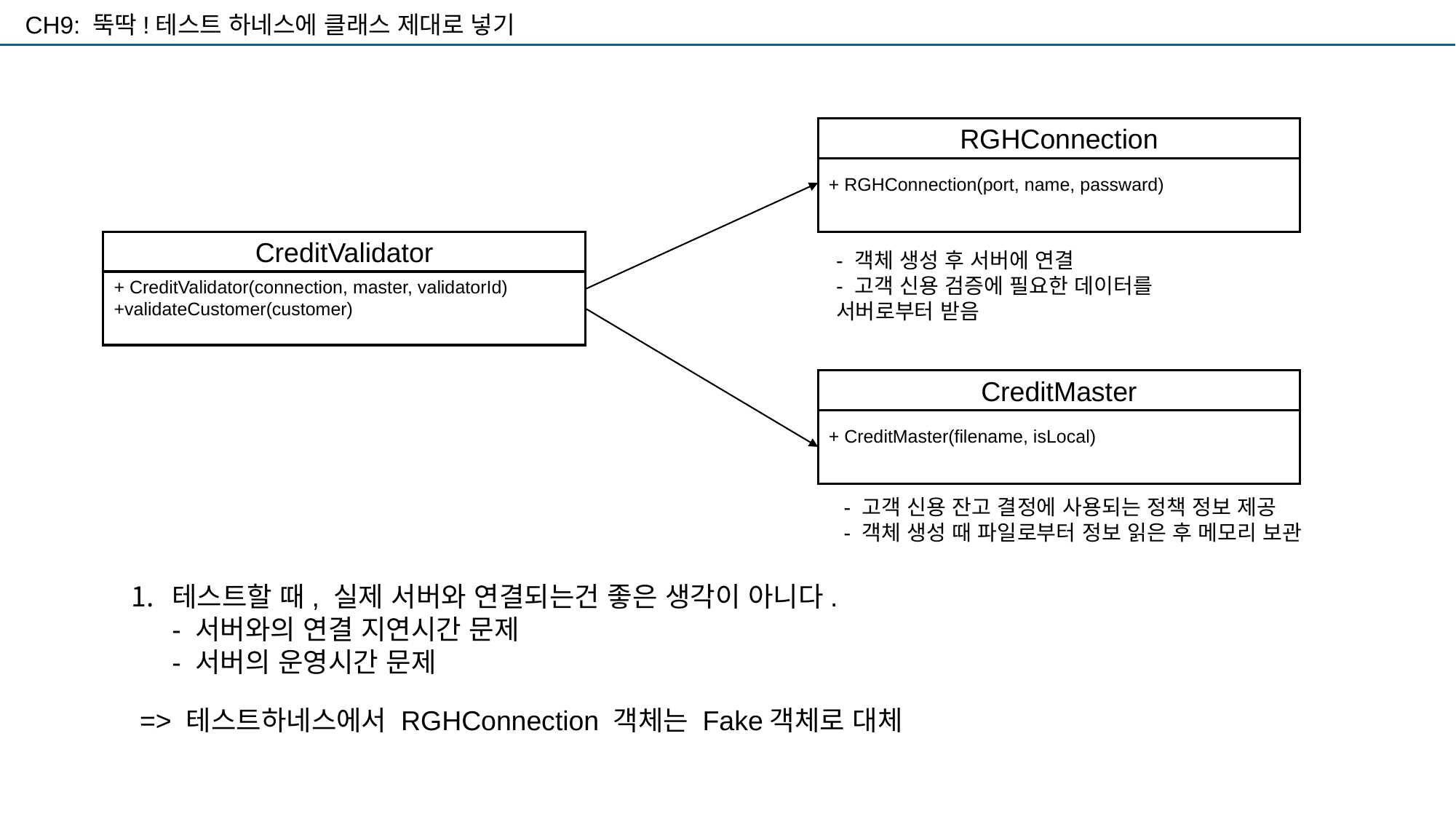

CH9: 뚝딱!테스트 하네스에 클래스 제대로 넣기
RGHConnection
+ RGHConnection(port, name, passward)

CreditValidator
+ CreditValidator(connection, master, validatorId)
+validateCustomer(customer)

- 객체 생성 후 서버에 연결
- 고객 신용 검증에 필요한 데이터를
서버로부터 받음
CreditMaster
+ CreditMaster(filename, isLocal)

- 고객 신용 잔고 결정에 사용되는 정책 정보 제공
- 객체 생성 때 파일로부터 정보 읽은 후 메모리 보관
테스트할 때, 실제 서버와 연결되는건 좋은 생각이 아니다.
- 서버와의 연결 지연시간 문제
- 서버의 운영시간 문제
=> 테스트하네스에서 RGHConnection 객체는 Fake객체로 대체